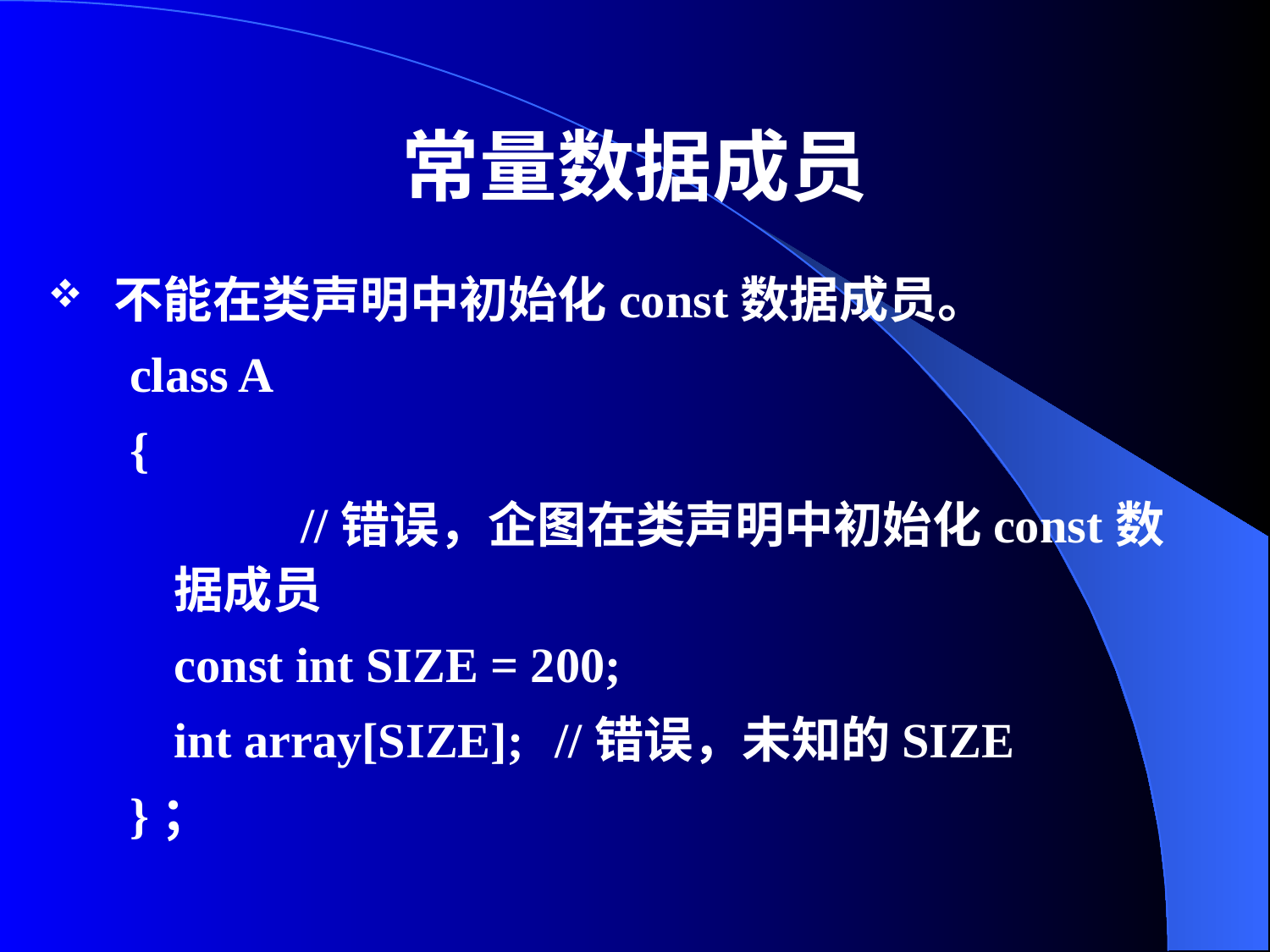

# 常量数据成员
不能在类声明中初始化const数据成员。
class A
{
		//错误，企图在类声明中初始化const数据成员
	const int SIZE = 200;
	int array[SIZE];	//错误，未知的SIZE
}；